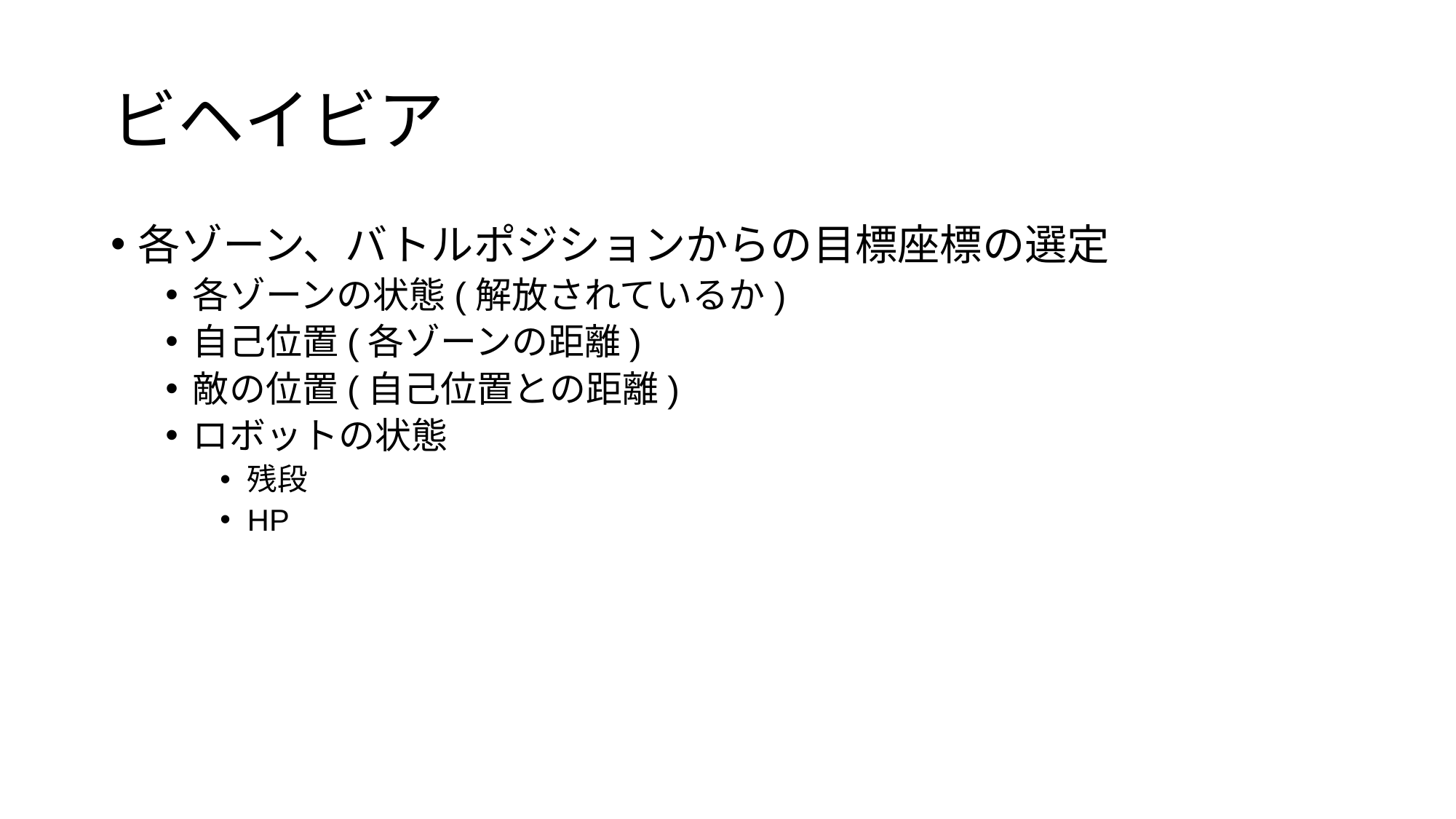

# ビヘイビア
各ゾーン、バトルポジションからの目標座標の選定
各ゾーンの状態(解放されているか)
自己位置(各ゾーンの距離)
敵の位置(自己位置との距離)
ロボットの状態
残段
HP